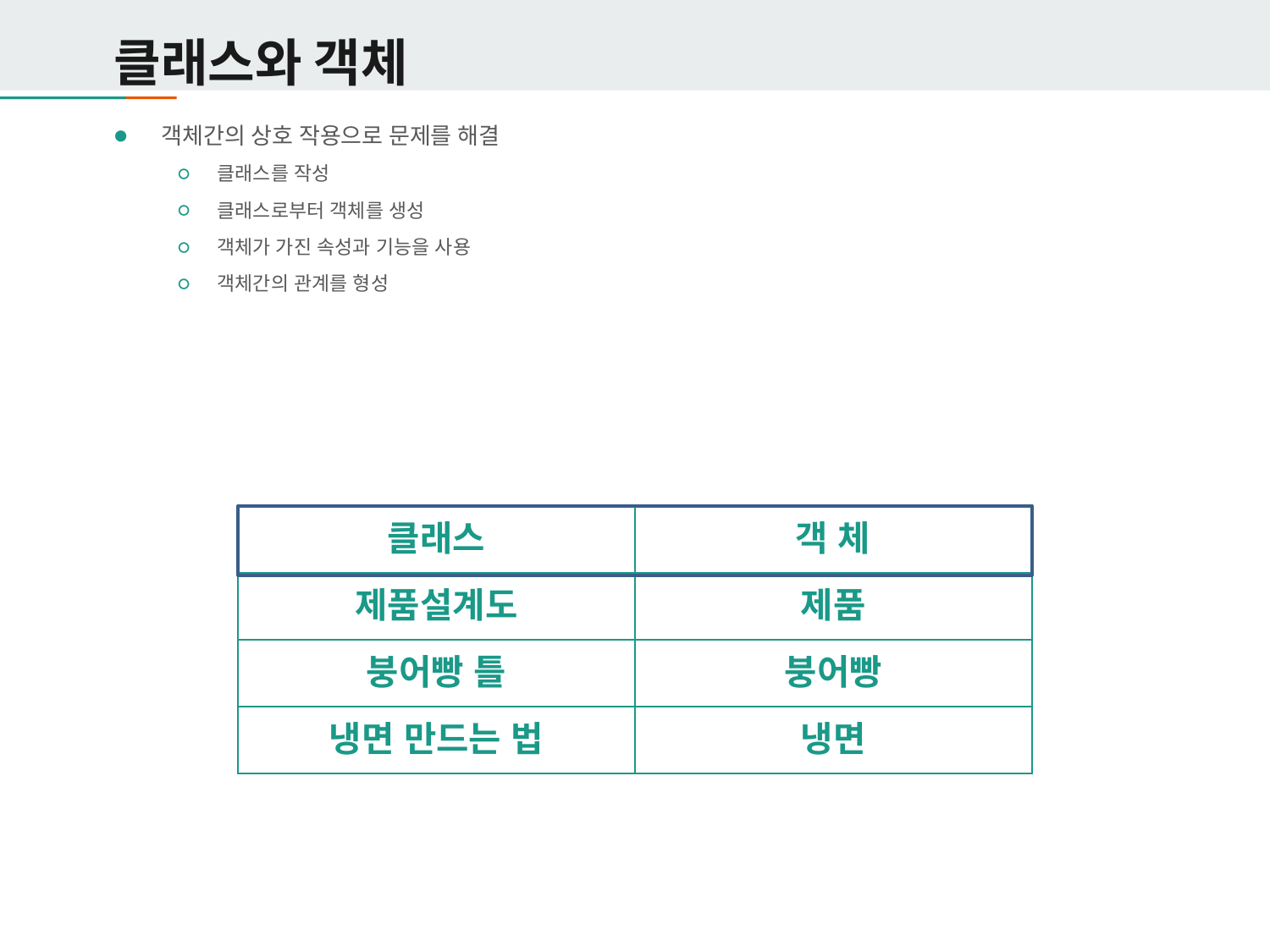

# 클래스와 객체
객체간의 상호 작용으로 문제를 해결
클래스를 작성
클래스로부터 객체를 생성
객체가 가진 속성과 기능을 사용
객체간의 관계를 형성

| 클래스 | 객 체 |
| --- | --- |
| 제품설계도 | 제품 |
| 붕어빵 틀 | 붕어빵 |
| 냉면 만드는 법 | 냉면 |